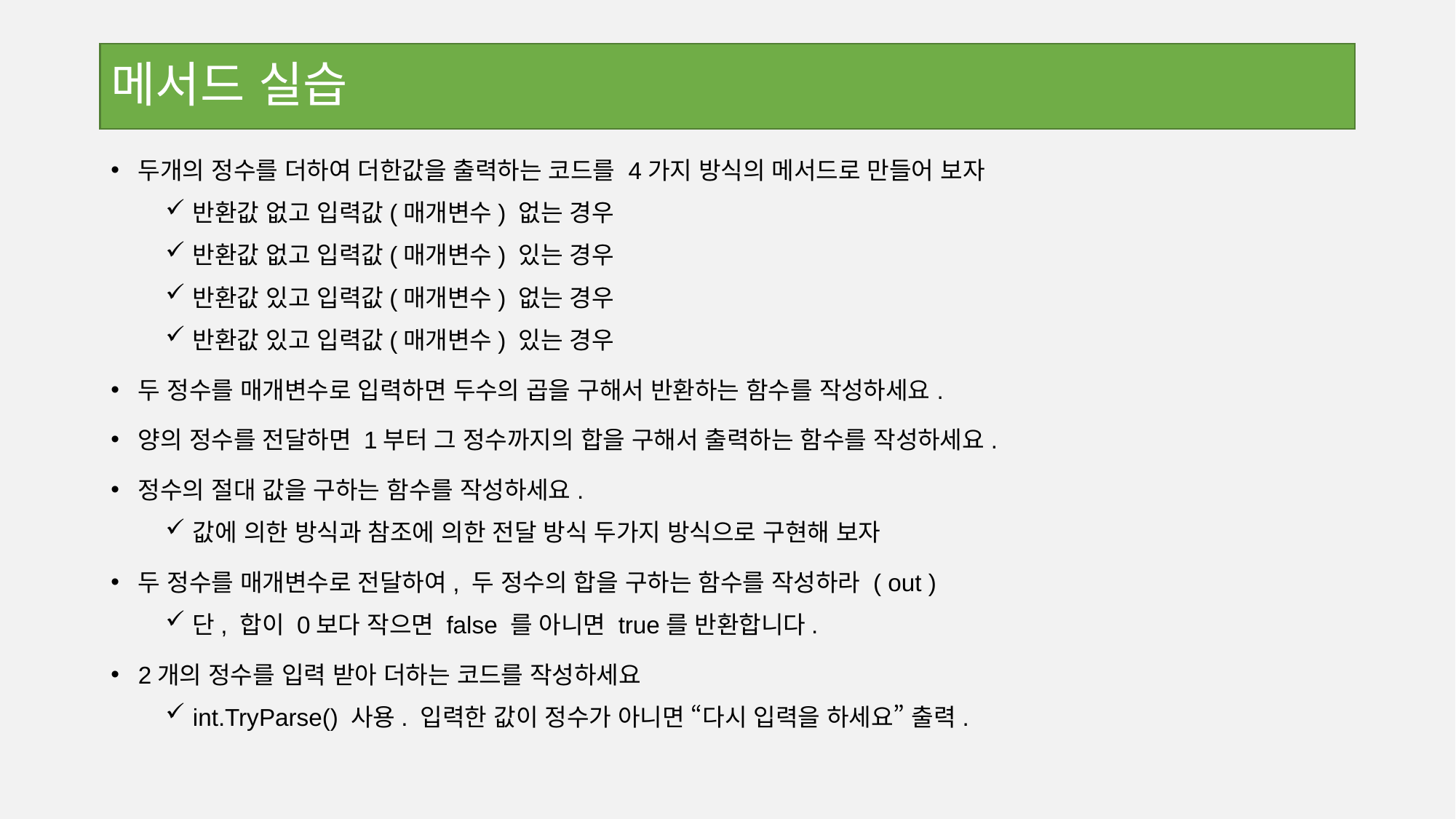

# 메서드 실습
두개의 정수를 더하여 더한값을 출력하는 코드를 4가지 방식의 메서드로 만들어 보자
반환값 없고 입력값(매개변수) 없는 경우
반환값 없고 입력값(매개변수) 있는 경우
반환값 있고 입력값(매개변수) 없는 경우
반환값 있고 입력값(매개변수) 있는 경우
두 정수를 매개변수로 입력하면 두수의 곱을 구해서 반환하는 함수를 작성하세요.
양의 정수를 전달하면 1부터 그 정수까지의 합을 구해서 출력하는 함수를 작성하세요.
정수의 절대 값을 구하는 함수를 작성하세요.
값에 의한 방식과 참조에 의한 전달 방식 두가지 방식으로 구현해 보자
두 정수를 매개변수로 전달하여, 두 정수의 합을 구하는 함수를 작성하라 ( out )
단, 합이 0보다 작으면 false 를 아니면 true를 반환합니다.
2개의 정수를 입력 받아 더하는 코드를 작성하세요
int.TryParse() 사용. 입력한 값이 정수가 아니면 “다시 입력을 하세요” 출력.